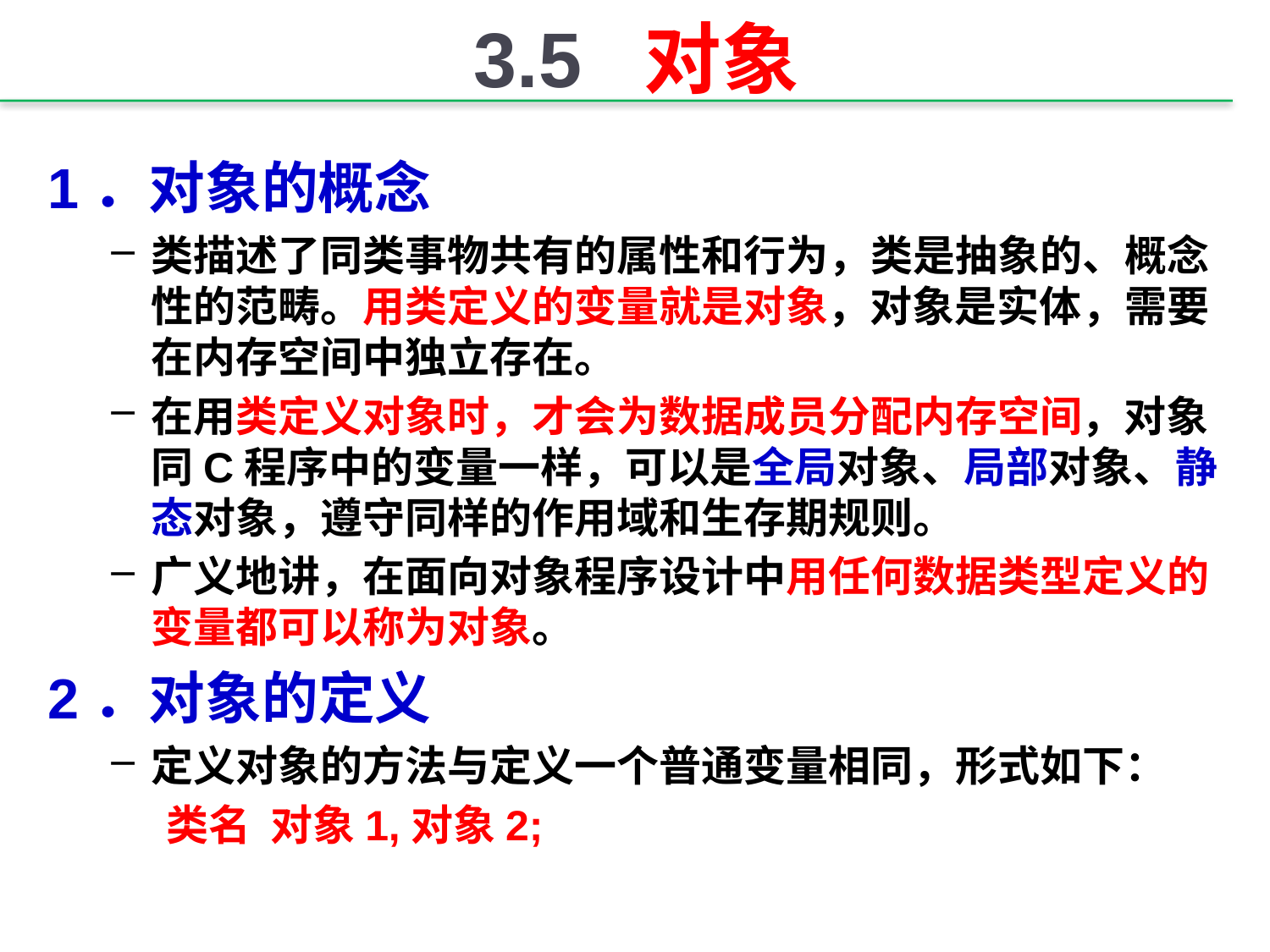

# 3.5  对象
1．对象的概念
类描述了同类事物共有的属性和行为，类是抽象的、概念性的范畴。用类定义的变量就是对象，对象是实体，需要在内存空间中独立存在。
在用类定义对象时，才会为数据成员分配内存空间，对象同C程序中的变量一样，可以是全局对象、局部对象、静态对象，遵守同样的作用域和生存期规则。
广义地讲，在面向对象程序设计中用任何数据类型定义的变量都可以称为对象。
2．对象的定义
定义对象的方法与定义一个普通变量相同，形式如下：
类名  对象1,对象2;